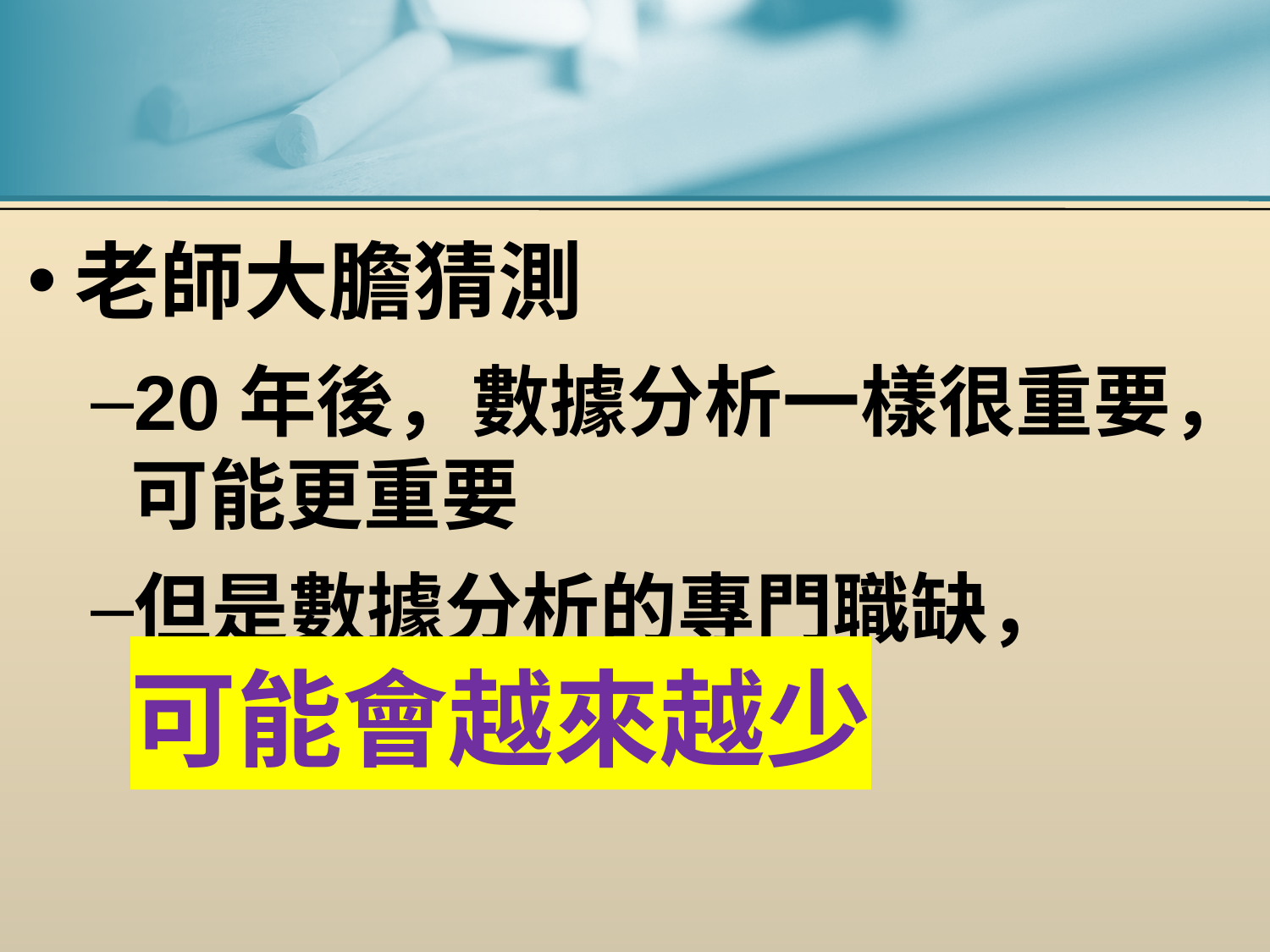

老師大膽猜測
20年後，數據分析一樣很重要，可能更重要
但是數據分析的專門職缺，
可能會越來越少